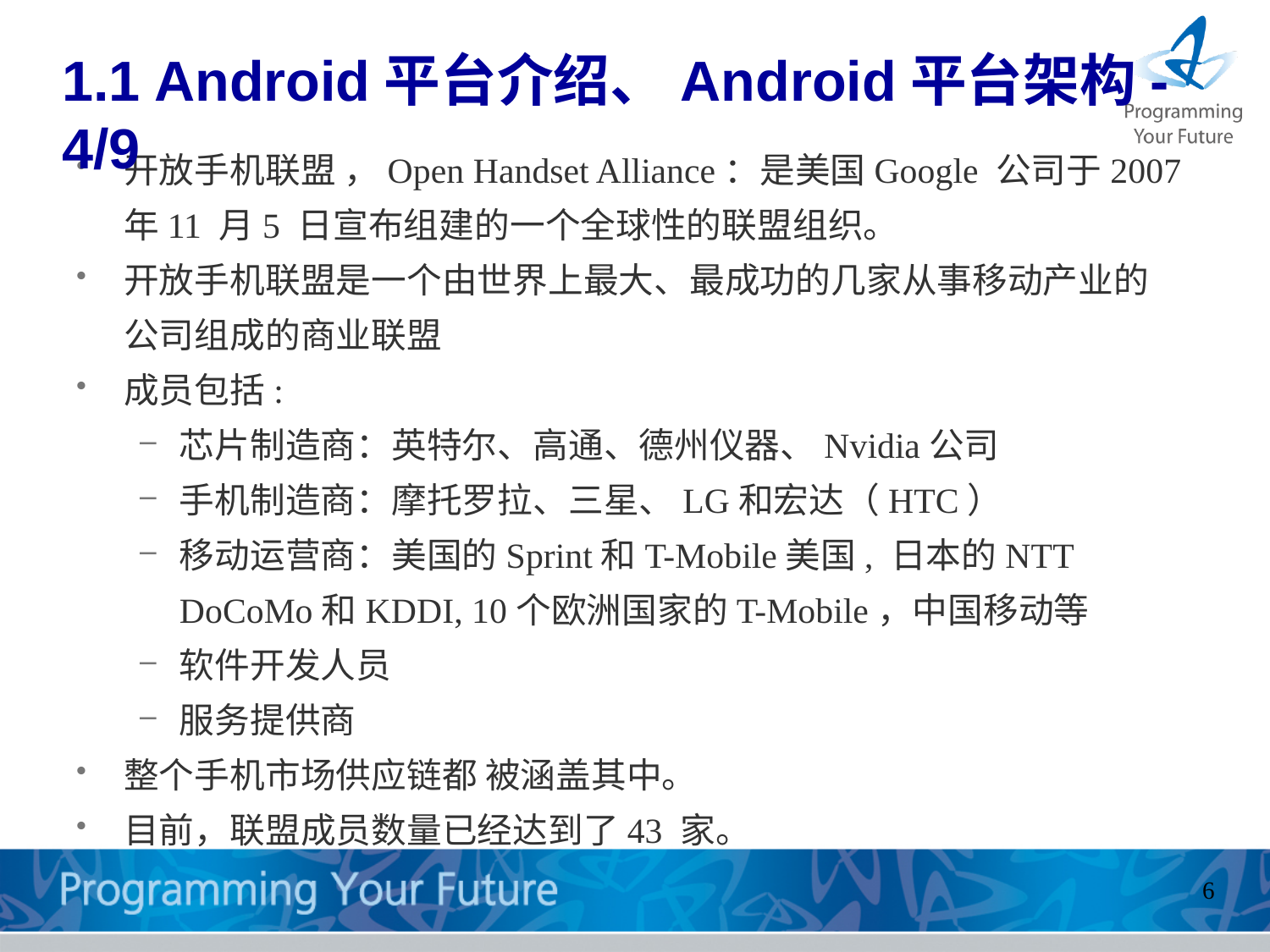

# 1.1 Android平台介绍、Android平台架构-4/9
开放手机联盟 ，Open Handset Alliance：是美国Google 公司于2007 年11 月5 日宣布组建的一个全球性的联盟组织。
开放手机联盟是一个由世界上最大、最成功的几家从事移动产业的公司组成的商业联盟
成员包括:
芯片制造商：英特尔、高通、德州仪器、Nvidia公司
手机制造商：摩托罗拉、三星、LG和宏达（HTC）
移动运营商：美国的Sprint和T-Mobile美国, 日本的NTT DoCoMo和KDDI, 10个欧洲国家的T-Mobile，中国移动等
软件开发人员
服务提供商
整个手机市场供应链都 被涵盖其中。
目前，联盟成员数量已经达到了43 家。